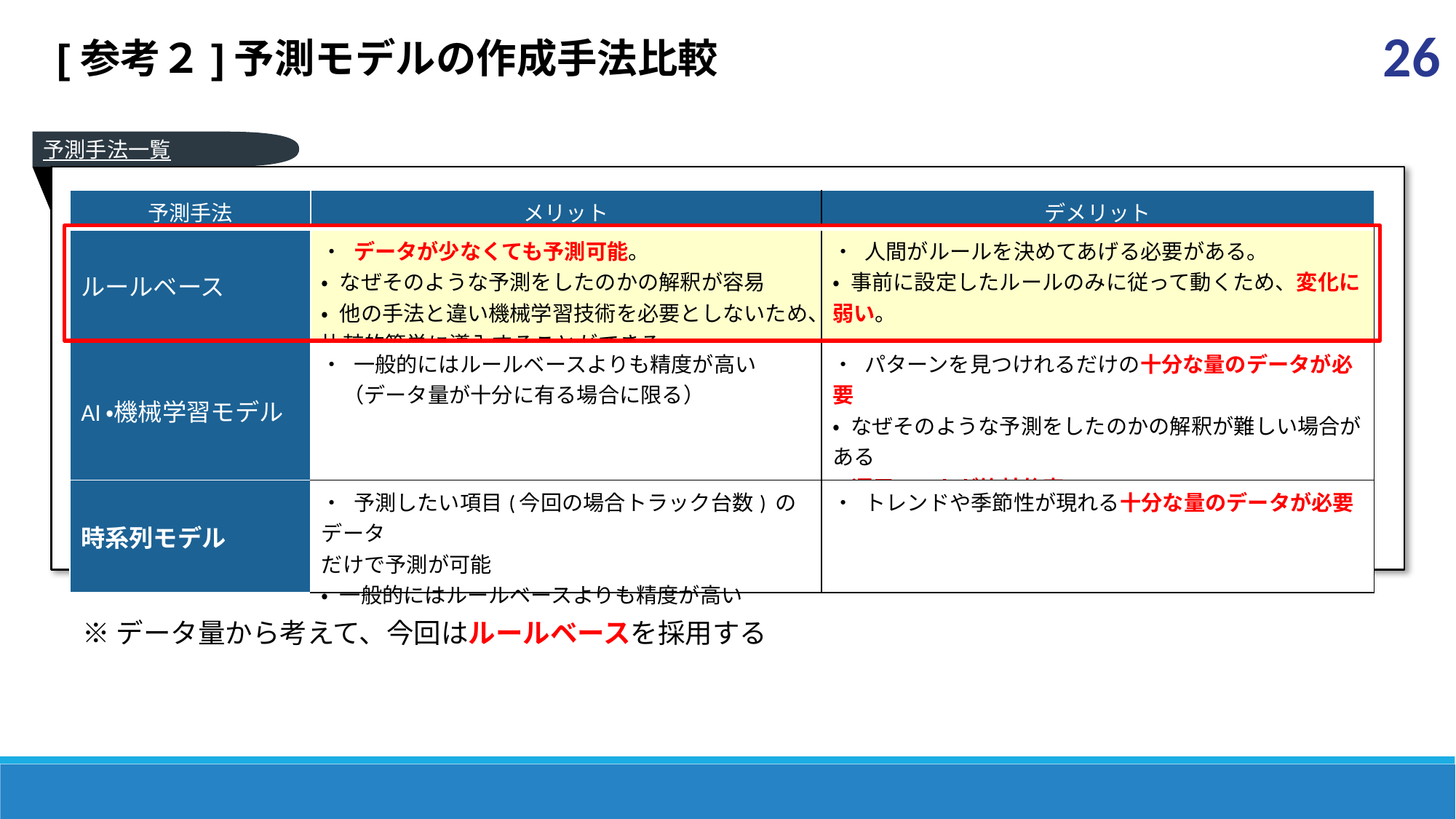

[参考２]予測モデルの作成手法比較
26
予測手法一覧

| 予測手法 | メリット | デメリット |
| --- | --- | --- |
| ルールベース | • データが少なくても予測可能。 • なぜそのような予測をしたのかの解釈が容易 • 他の手法と違い機械学習技術を必要としないため、 比較的簡単に導入することができる。 | • 人間がルールを決めてあげる必要がある。 • 事前に設定したルールのみに従って動くため、変化に 弱い。 |
| AI・機械学習モデル | • 一般的にはルールベースよりも精度が高い 　（データ量が十分に有る場合に限る） | • パターンを見つけれるだけの十分な量のデータが必要 • なぜそのような予測をしたのかの解釈が難しい場合が ある • 運用コストが比較的高い |
| 時系列モデル | • 予測したい項目(今回の場合トラック台数) のデータ だけで予測が可能 • 一般的にはルールベースよりも精度が高い | • トレンドや季節性が現れる十分な量のデータが必要 |

※データ量から考えて、今回はルールベースを採用する